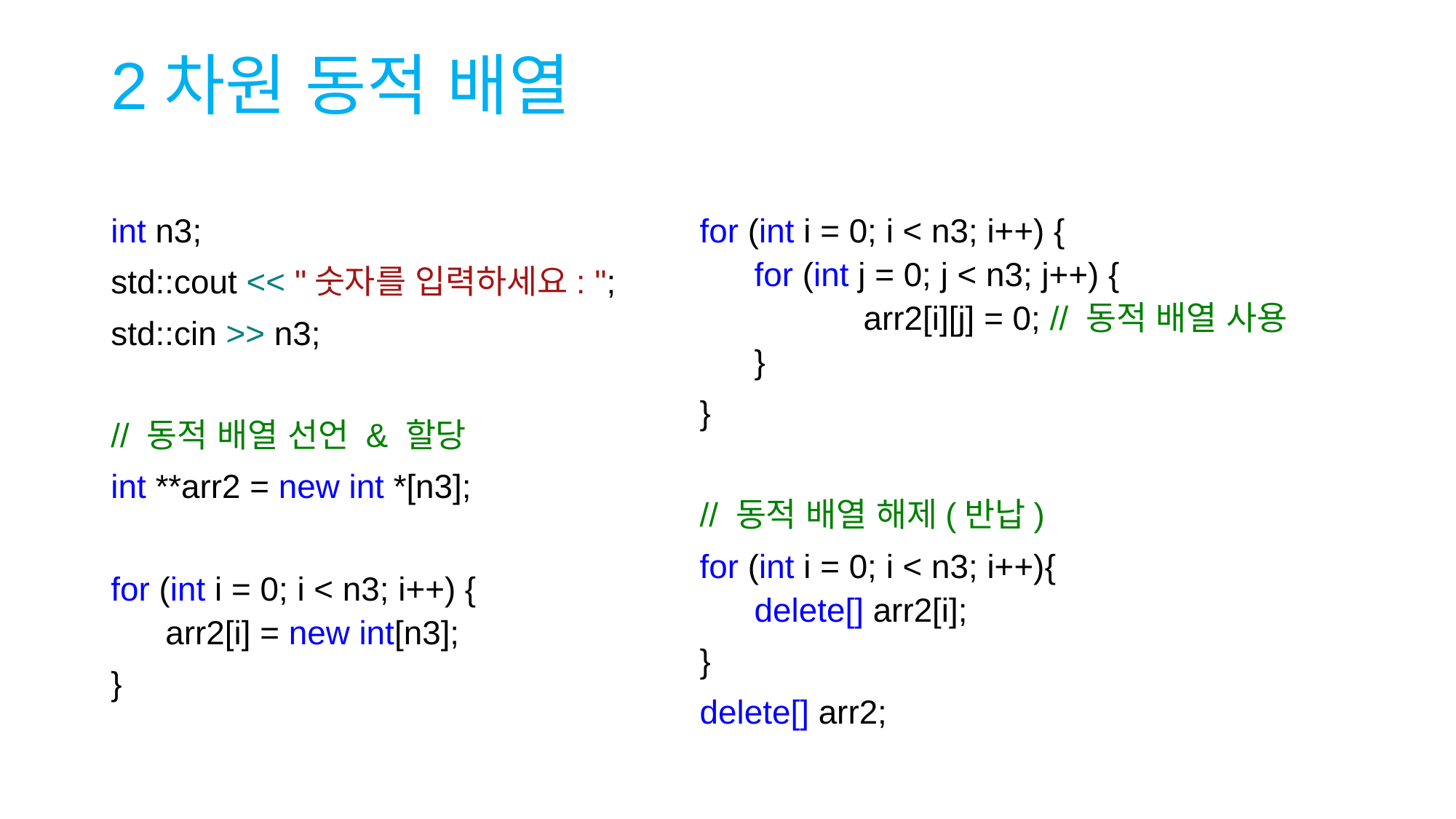

# 2차원 동적 배열
for (int i = 0; i < n3; i++) {
for (int j = 0; j < n3; j++) {
	arr2[i][j] = 0; // 동적 배열 사용
}
}

// 동적 배열 해제(반납)
for (int i = 0; i < n3; i++){
delete[] arr2[i];
}
delete[] arr2;

int n3;
std::cout << "숫자를 입력하세요: ";
std::cin >> n3;

// 동적 배열 선언 & 할당
int **arr2 = new int *[n3];

for (int i = 0; i < n3; i++) {
arr2[i] = new int[n3];
}